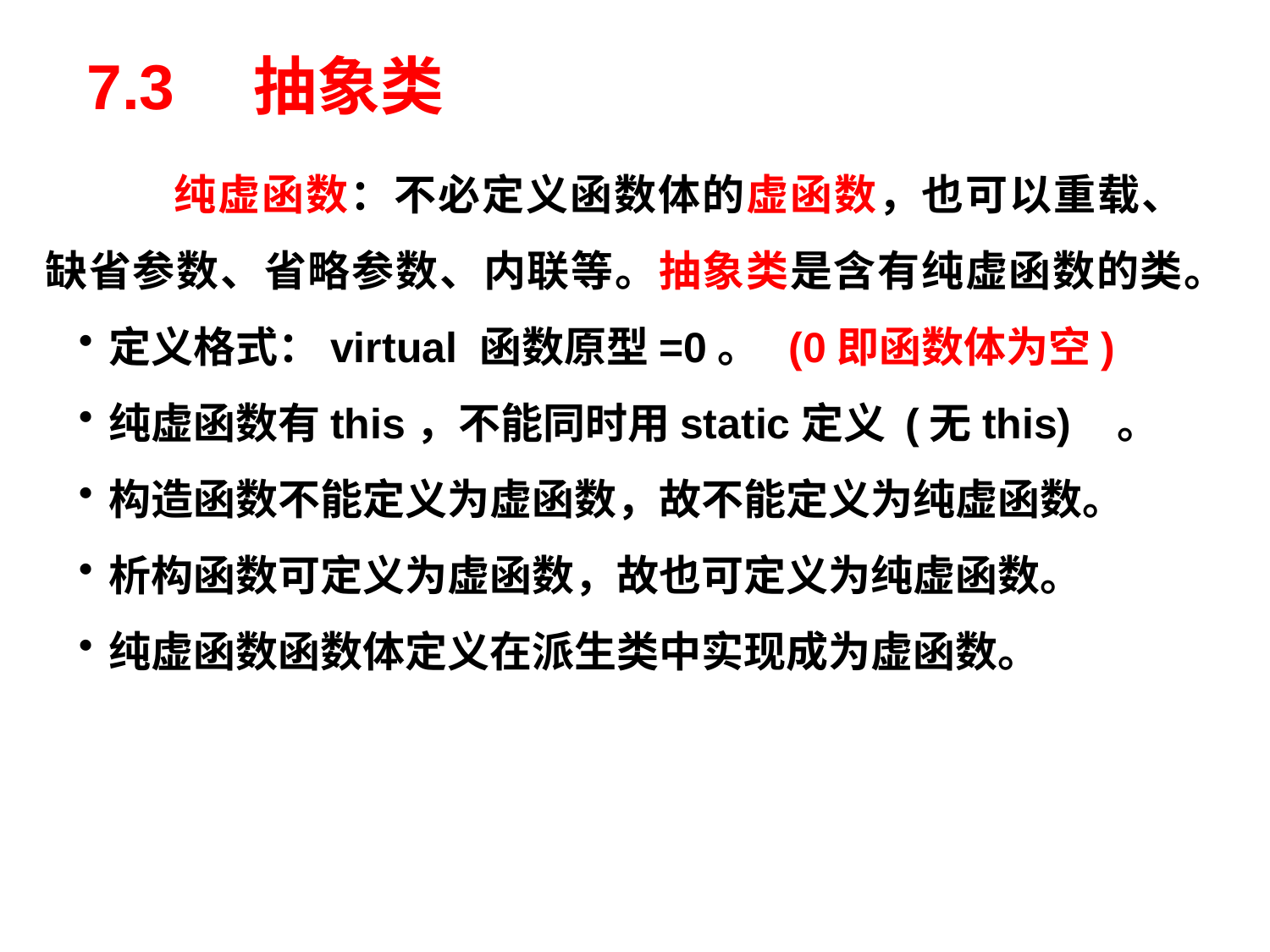

# 7.3　抽象类
	纯虚函数：不必定义函数体的虚函数，也可以重载、缺省参数、省略参数、内联等。抽象类是含有纯虚函数的类。
定义格式：virtual 函数原型=0。  (0即函数体为空)
纯虚函数有this，不能同时用static定义 (无this)   。
构造函数不能定义为虚函数，故不能定义为纯虚函数。
析构函数可定义为虚函数，故也可定义为纯虚函数。
纯虚函数函数体定义在派生类中实现成为虚函数。